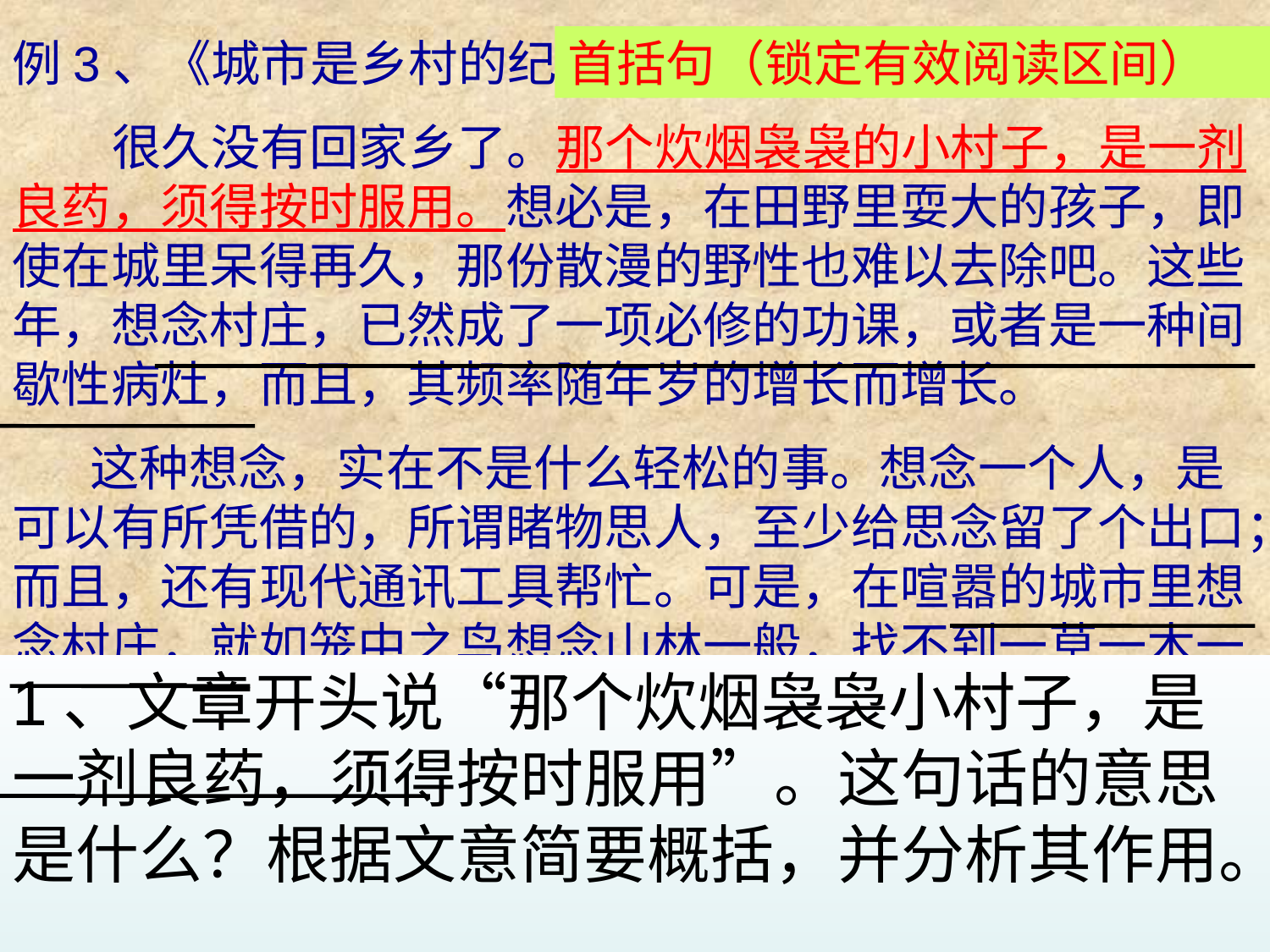

例3、《城市是乡村的纪念碑》
        很久没有回家乡了。那个炊烟袅袅的小村子，是一剂良药，须得按时服用。想必是，在田野里耍大的孩子，即使在城里呆得再久，那份散漫的野性也难以去除吧。这些年，想念村庄，已然成了一项必修的功课，或者是一种间歇性病灶，而且，其频率随年岁的增长而增长。
      这种想念，实在不是什么轻松的事。想念一个人，是可以有所凭借的，所谓睹物思人，至少给思念留了个出口；而且，还有现代通讯工具帮忙。可是，在喧嚣的城市里想念村庄，就如笼中之鸟想念山林一般，找不到一草一木一石的依据，所有的想像，都会被金属丝无情地阻隔，只剩下烦躁的心绪。
首括句（锁定有效阅读区间）

1、文章开头说“那个炊烟袅袅小村子，是一剂良药，须得按时服用”。这句话的意思是什么？根据文意简要概括，并分析其作用。